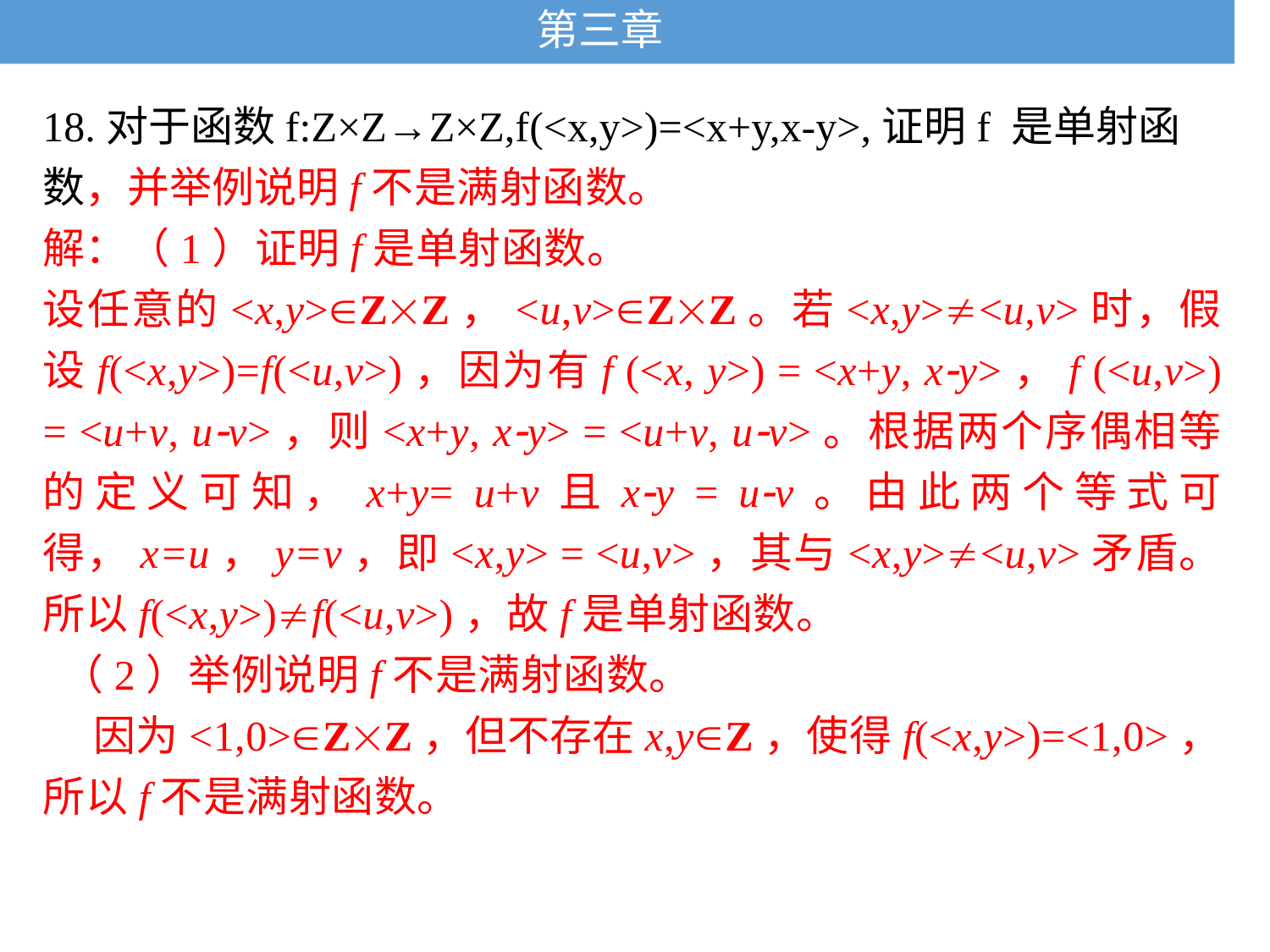

# 第三章
18.对于函数f:Z×Z→Z×Z,f(<x,y>)=<x+y,x-y>,证明f 是单射函数，并举例说明f不是满射函数。
解：（1）证明f是单射函数。
设任意的<x,y>∈Z×Z，<u,v>∈Z×Z。若<x,y>≠<u,v>时，假设f(<x,y>)=f(<u,v>)，因为有f (<x, y>) = <x+y, x−y>，f (<u,v>) = <u+v, u−v>，则<x+y, x−y> = <u+v, u−v>。根据两个序偶相等的定义可知，x+y= u+v且x−y = u−v。由此两个等式可得，x=u，y=v，即<x,y> = <u,v>，其与<x,y>≠<u,v>矛盾。所以f(<x,y>)≠f(<u,v>)，故f是单射函数。
（2）举例说明f不是满射函数。
    因为<1,0>∈Z×Z，但不存在x,y∈Z，使得f(<x,y>)=<1,0>，所以f不是满射函数。